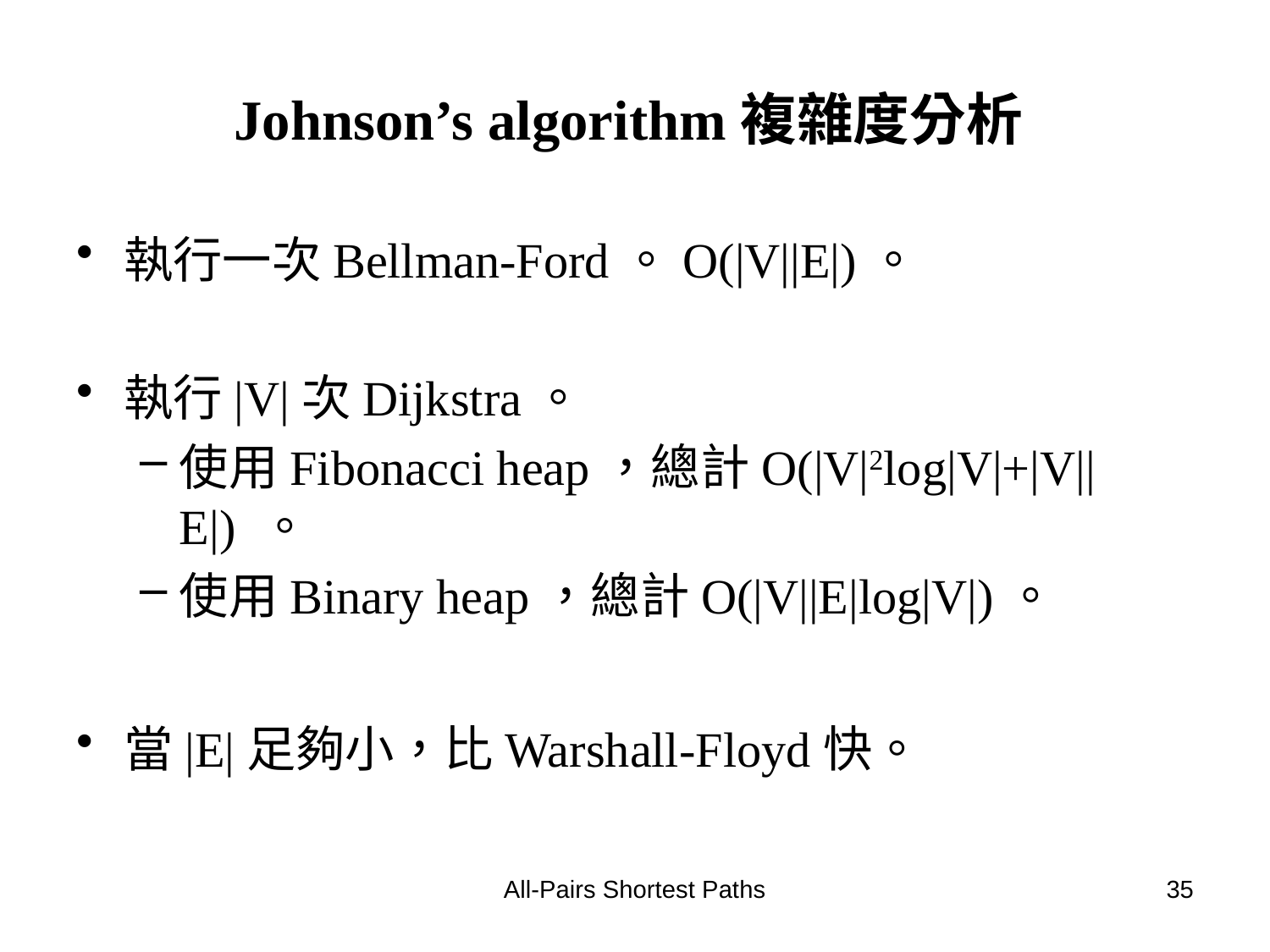

# Johnson’s algorithm複雜度分析
執行一次Bellman-Ford。O(|V||E|)。

執行|V|次Dijkstra。
使用Fibonacci heap，總計O(|V|2log|V|+|V||E|) 。
使用Binary heap，總計O(|V||E|log|V|)。

當|E|足夠小，比Warshall-Floyd快。
All-Pairs Shortest Paths
35